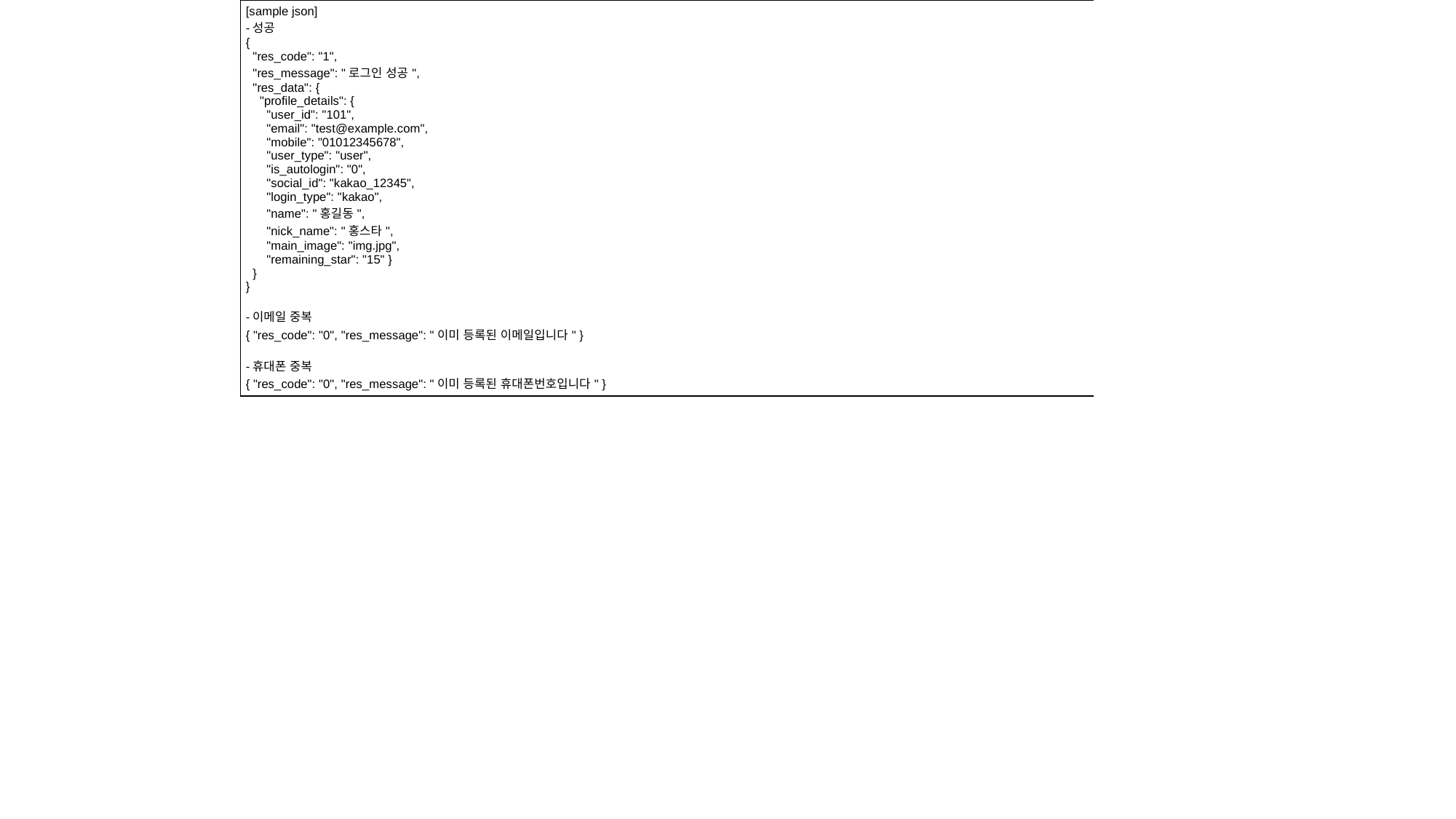

| [sample json] -성공 { "res\_code": "1", "res\_message": "로그인 성공", "res\_data": { "profile\_details": { "user\_id": "101", "email": "test@example.com", "mobile": "01012345678", "user\_type": "user", "is\_autologin": "0", "social\_id": "kakao\_12345", "login\_type": "kakao", "name": "홍길동", "nick\_name": "홍스타", "main\_image": "img.jpg", "remaining\_star": "15" } } } -이메일 중복 { "res\_code": "0", "res\_message": "이미 등록된 이메일입니다" } -휴대폰 중복 { "res\_code": "0", "res\_message": "이미 등록된 휴대폰번호입니다" } |
| --- |